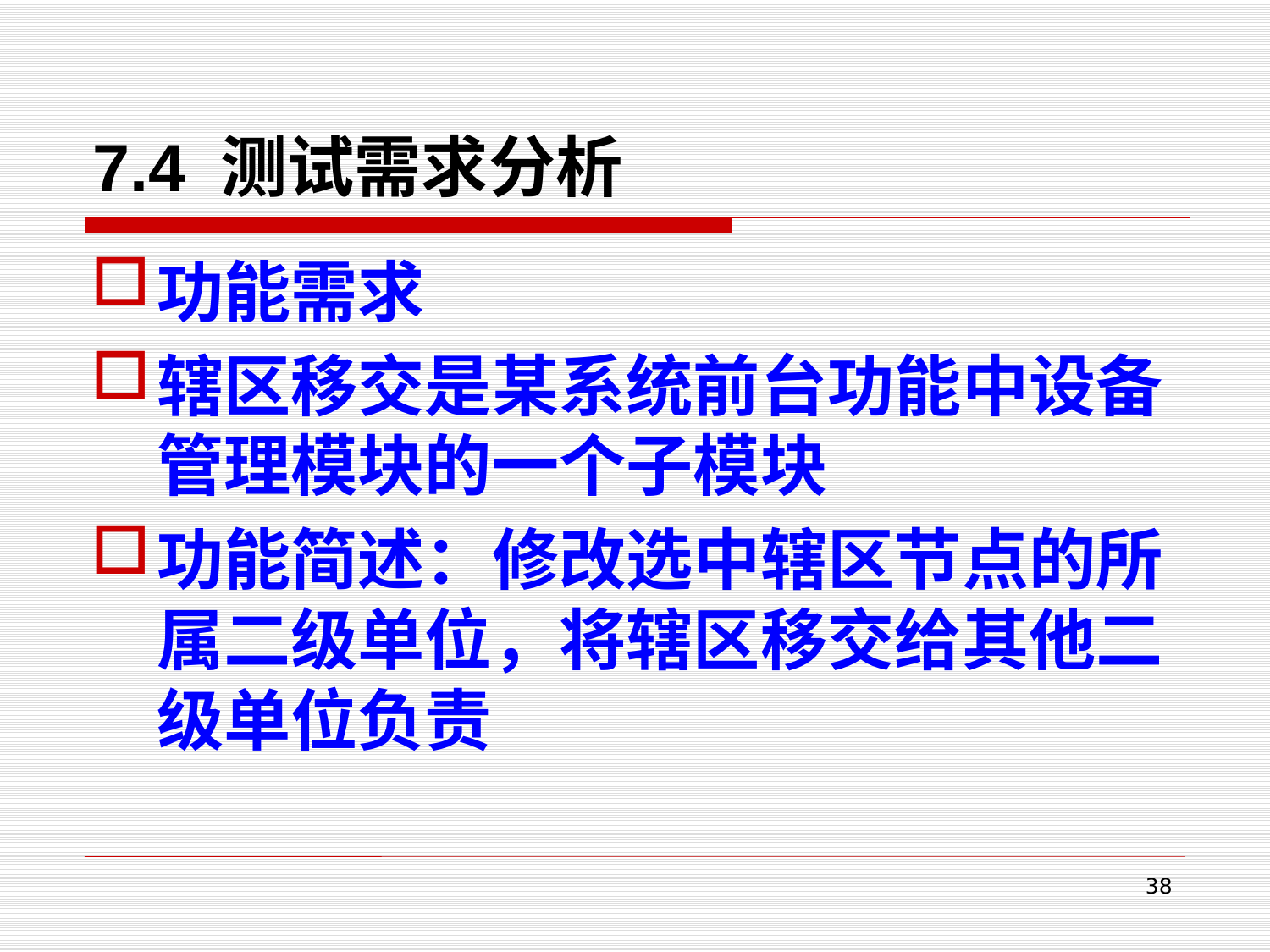

# 7.4 测试需求分析
功能需求
辖区移交是某系统前台功能中设备管理模块的一个子模块
功能简述：修改选中辖区节点的所属二级单位，将辖区移交给其他二级单位负责
38